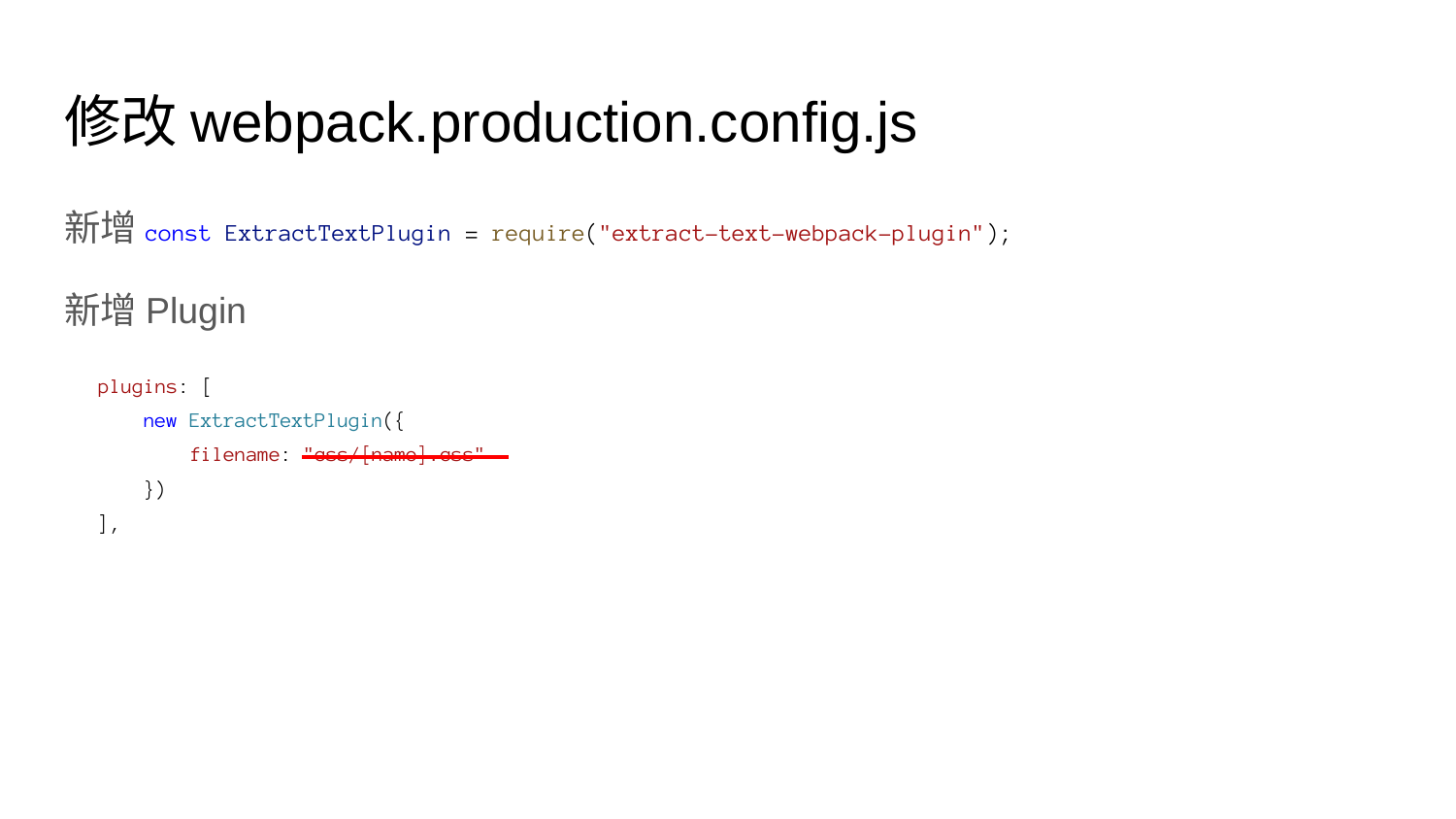

# 修改webpack.production.config.js
新增const ExtractTextPlugin = require("extract-text-webpack-plugin");
新增Plugin
   plugins: [
       new ExtractTextPlugin({
           filename: "css/[name].css"
       })
   ],